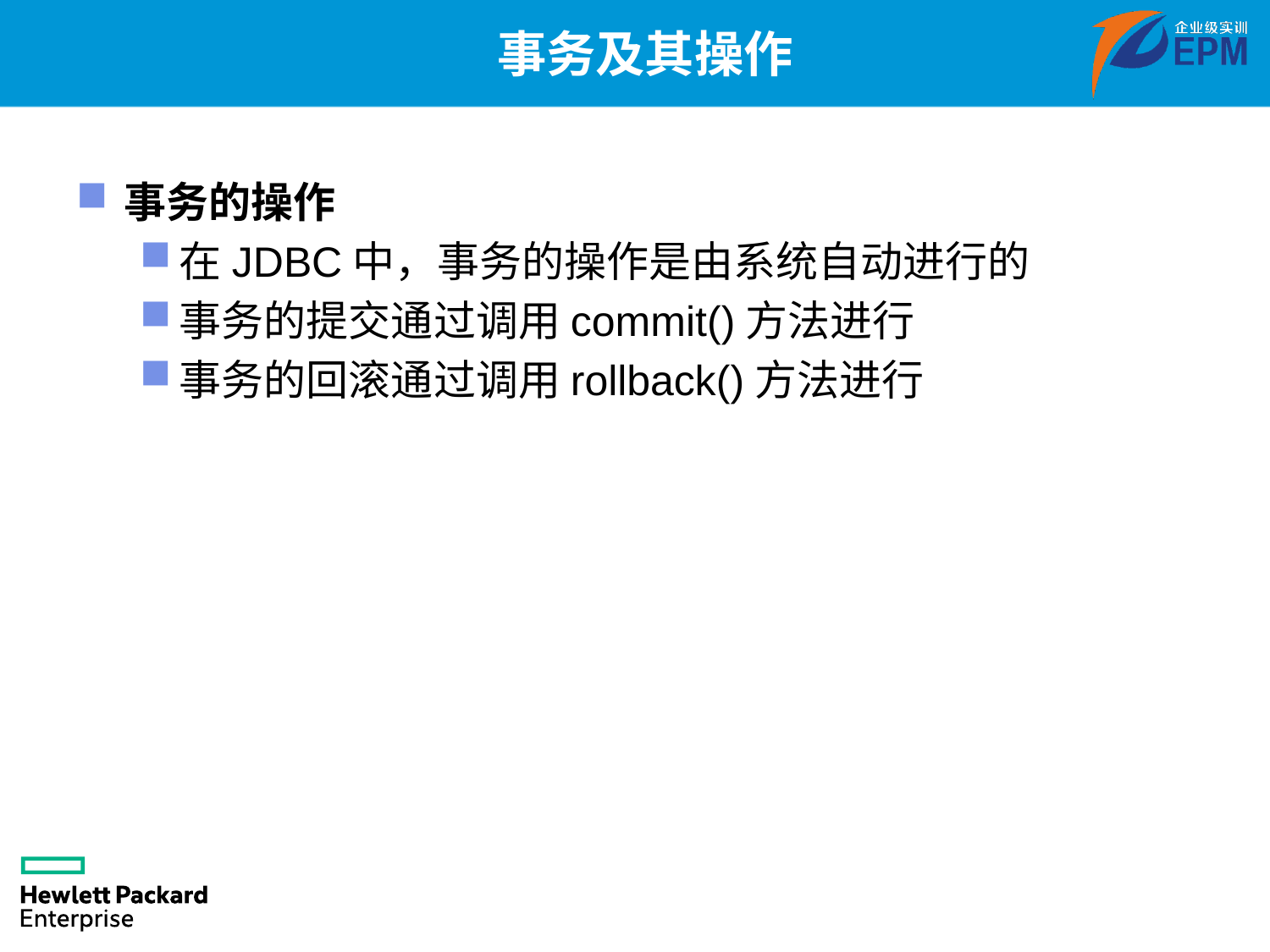

# 事务及其操作
事务的操作
在JDBC中，事务的操作是由系统自动进行的
事务的提交通过调用commit()方法进行
事务的回滚通过调用rollback()方法进行